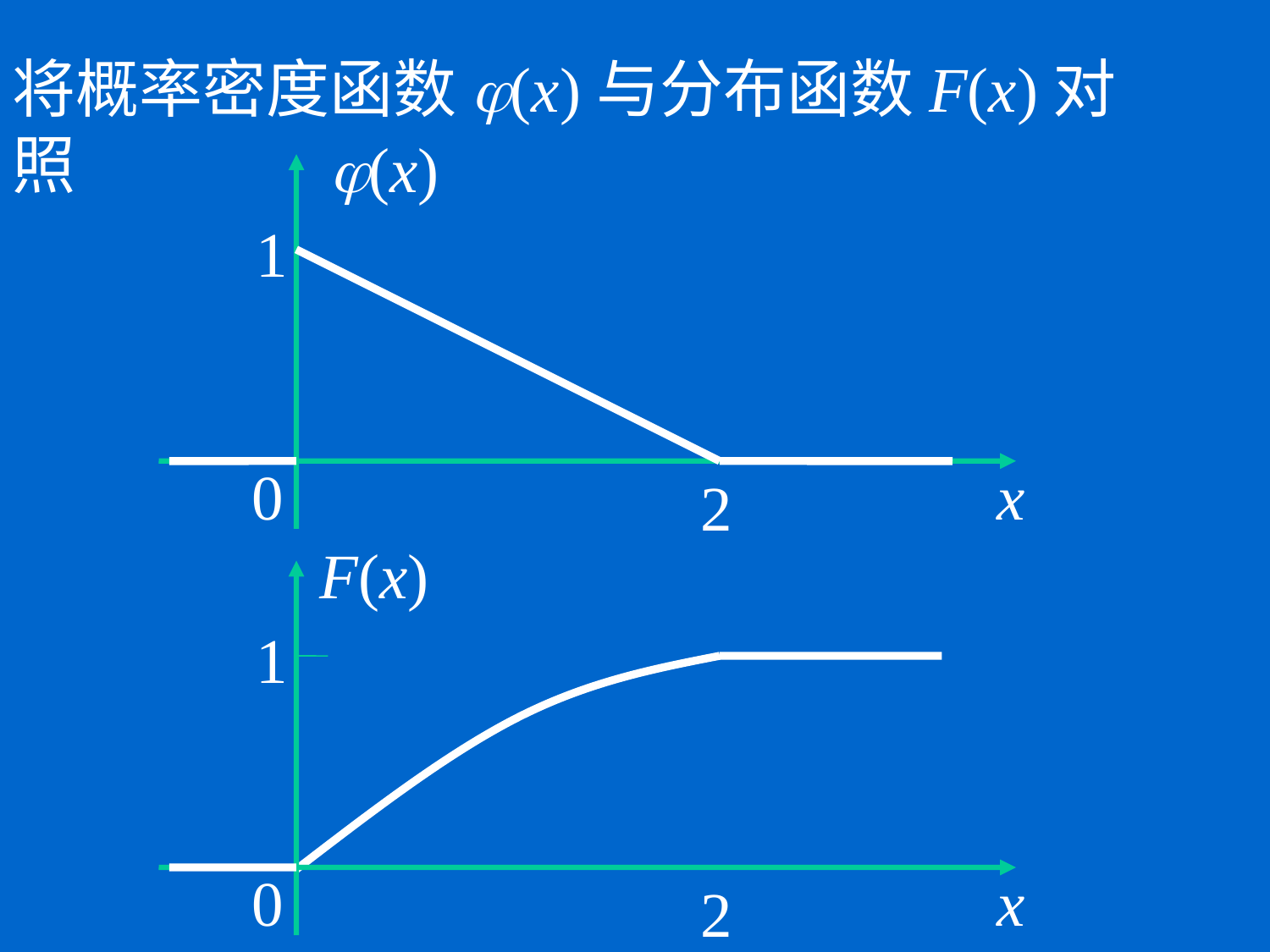

将概率密度函数ϕ(x)与分布函数F(x)对照
ϕ(x)

1

0
x

2

F(x)

1

0
x

2